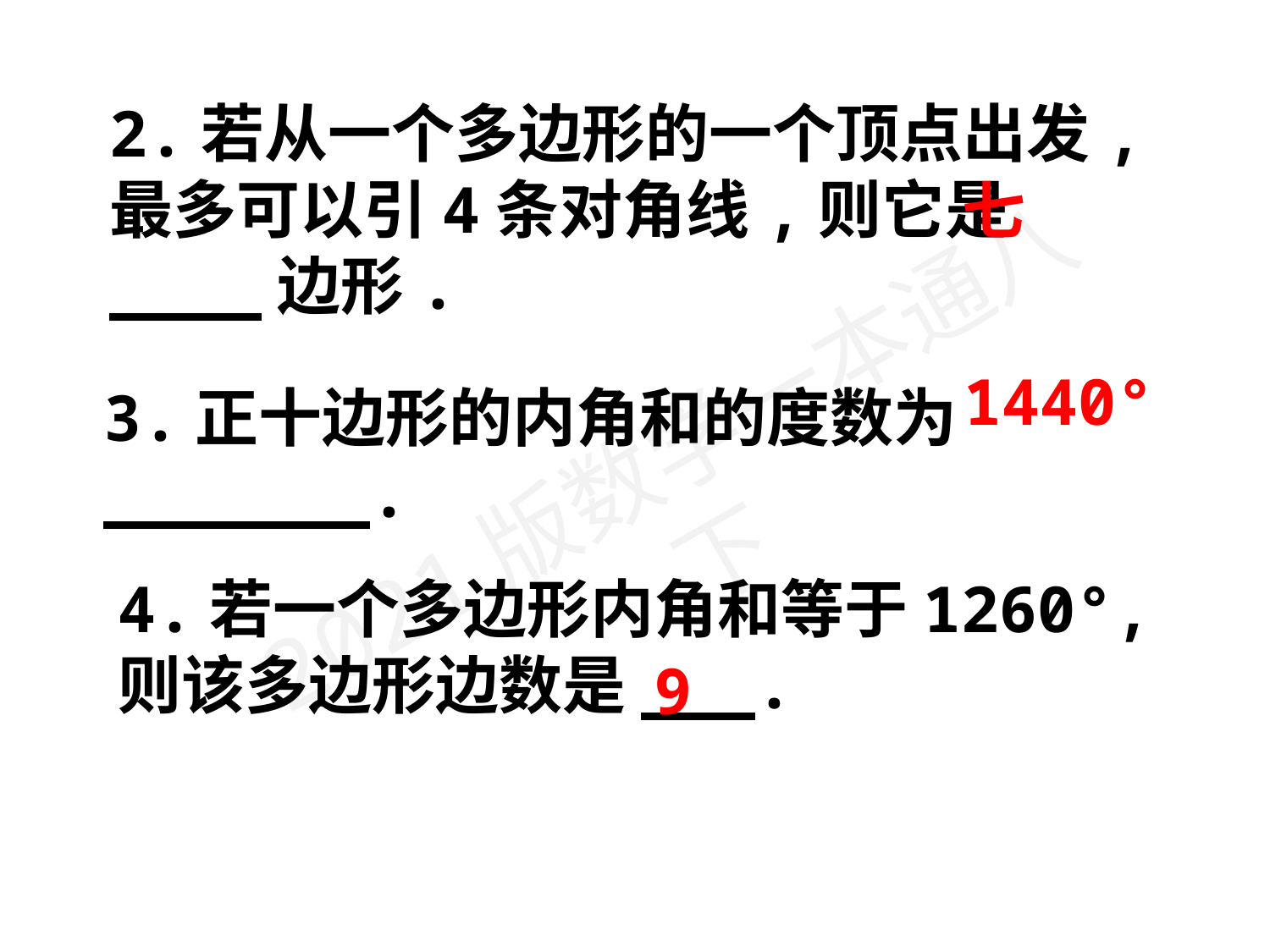

2.若从一个多边形的一个顶点出发,最多可以引4条对角线,则它是____边形.
七
1440°
3.正十边形的内角和的度数为_______.
4.若一个多边形内角和等于1260°,则该多边形边数是___.
9